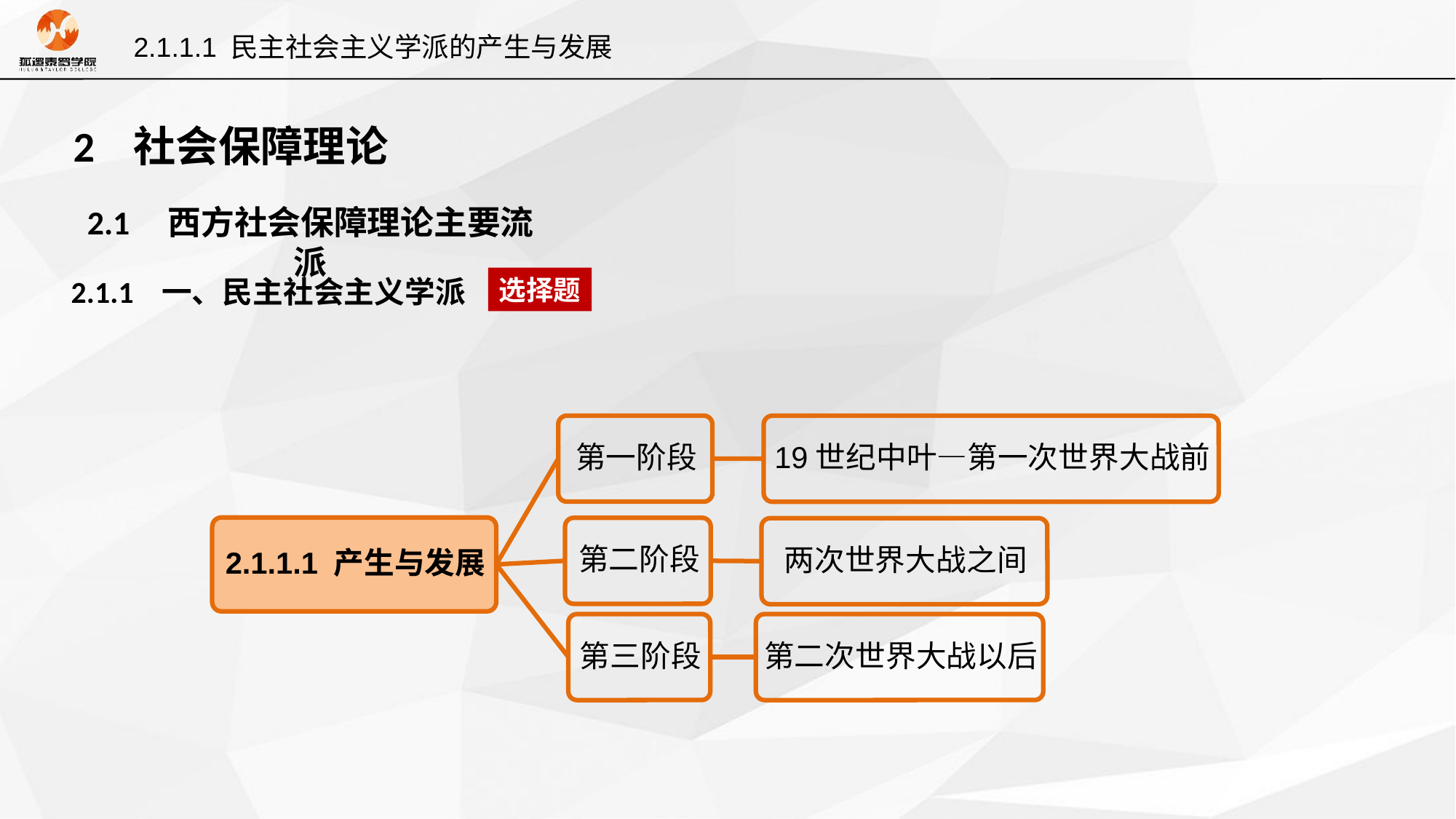

2.1.1.1 民主社会主义学派的产生与发展
2   社会保障理论
2.1    西方社会保障理论主要流派
2.1.1   一、民主社会主义学派
选择题
2.1.1.1 产生与发展

第一阶段

19世纪中叶—第一次世界大战前

第二阶段

两次世界大战之间

第三阶段

第二次世界大战以后